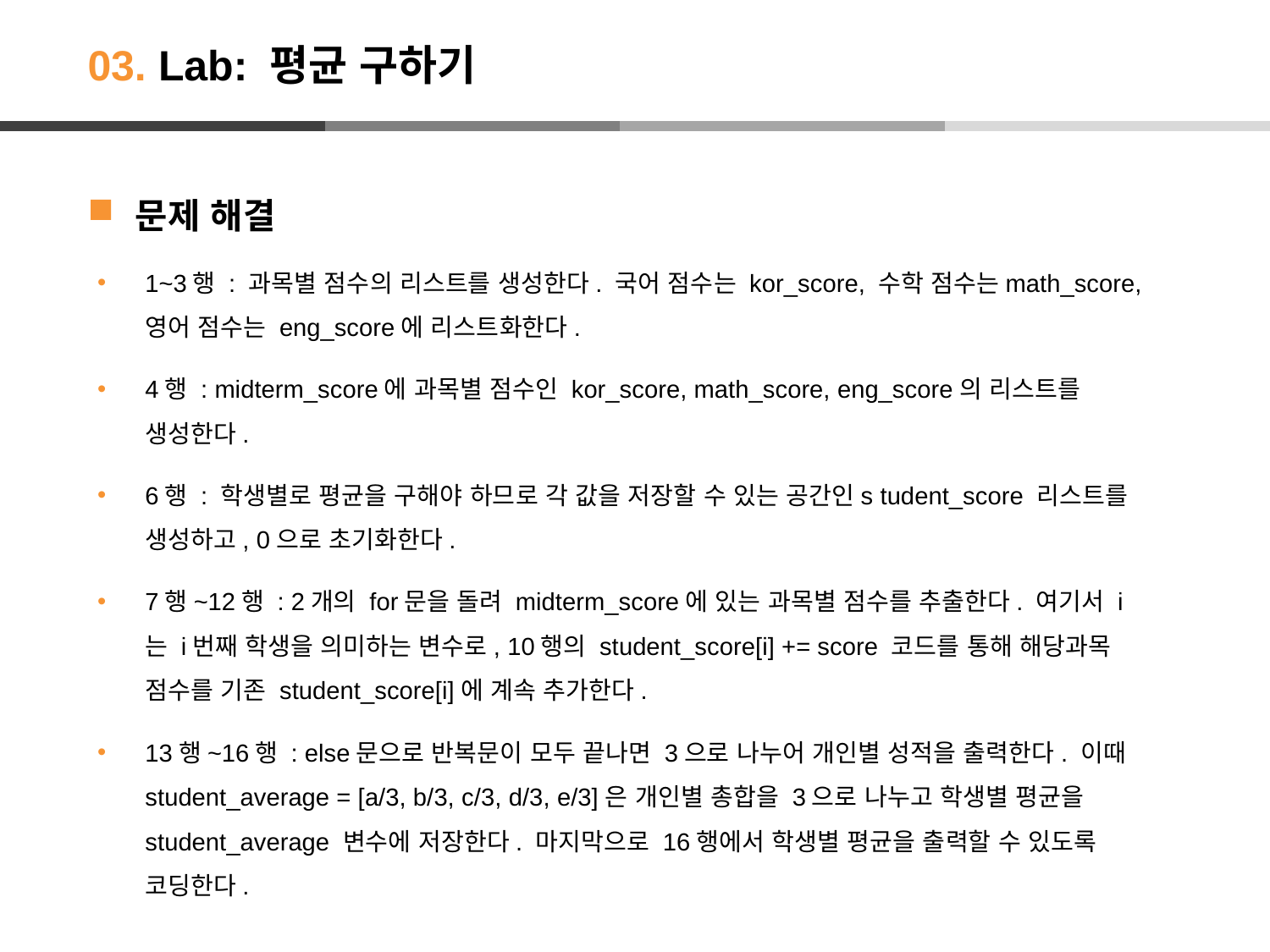

# 03. Lab: 평균 구하기
문제 해결
1~3행 : 과목별 점수의 리스트를 생성한다. 국어 점수는 kor_score, 수학 점수는math_score, 영어 점수는 eng_score에 리스트화한다.
4행 : midterm_score에 과목별 점수인 kor_score, math_score, eng_score의 리스트를 생성한다.
6행 : 학생별로 평균을 구해야 하므로 각 값을 저장할 수 있는 공간인s tudent_score 리스트를 생성하고, 0으로 초기화한다.
7행~12행 : 2개의 for문을 돌려 midterm_score에 있는 과목별 점수를 추출한다. 여기서 i는 i번째 학생을 의미하는 변수로, 10행의 student_score[i] += score 코드를 통해 해당과목 점수를 기존 student_score[i]에 계속 추가한다.
13행~16행 : else문으로 반복문이 모두 끝나면 3으로 나누어 개인별 성적을 출력한다. 이때 student_average = [a/3, b/3, c/3, d/3, e/3]은 개인별 총합을 3으로 나누고 학생별 평균을 student_average 변수에 저장한다. 마지막으로 16행에서 학생별 평균을 출력할 수 있도록 코딩한다.